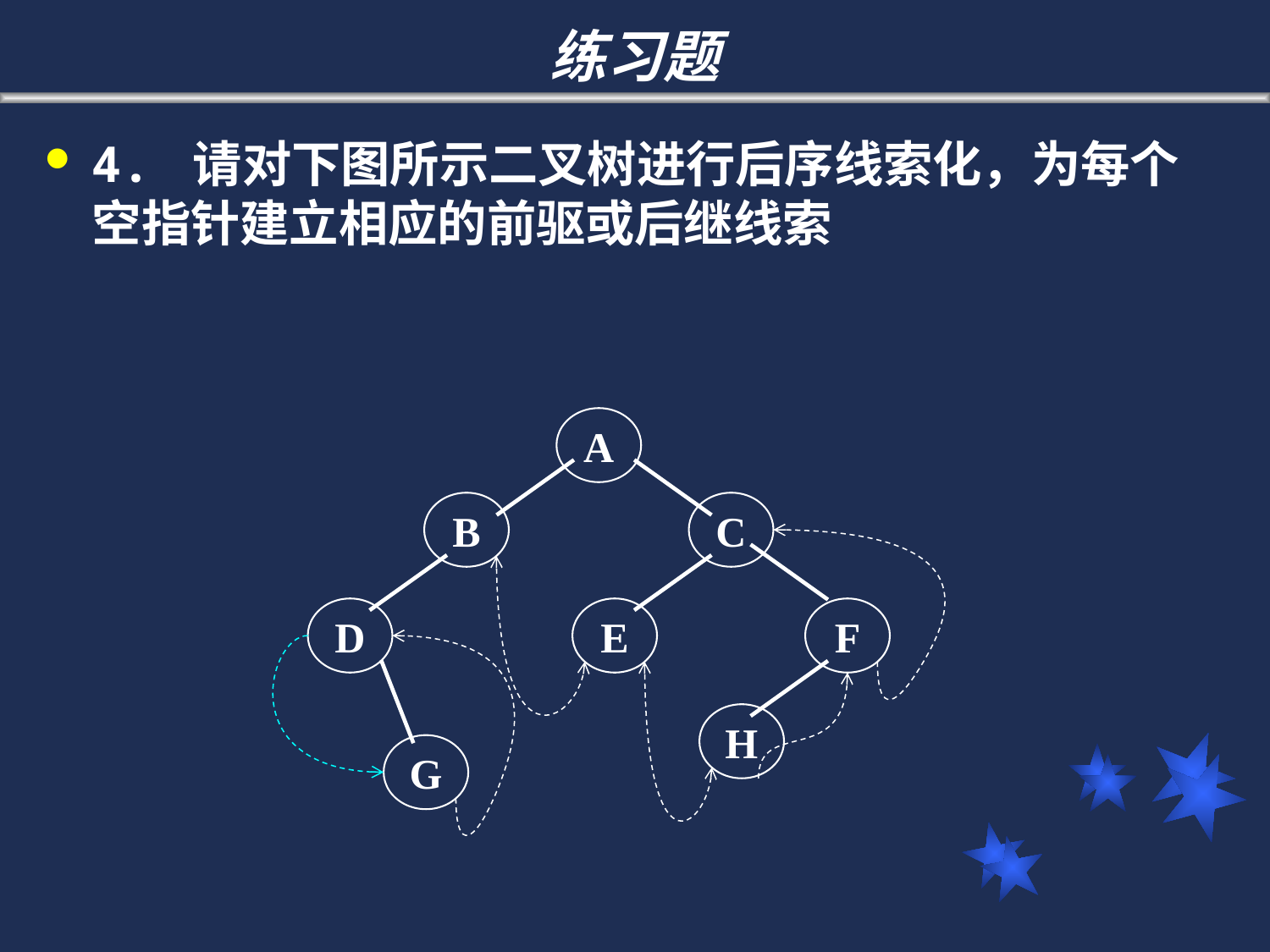

# 练习题
4. 请对下图所示二叉树进行后序线索化，为每个空指针建立相应的前驱或后继线索

A

B
C

D
E
F

H
G